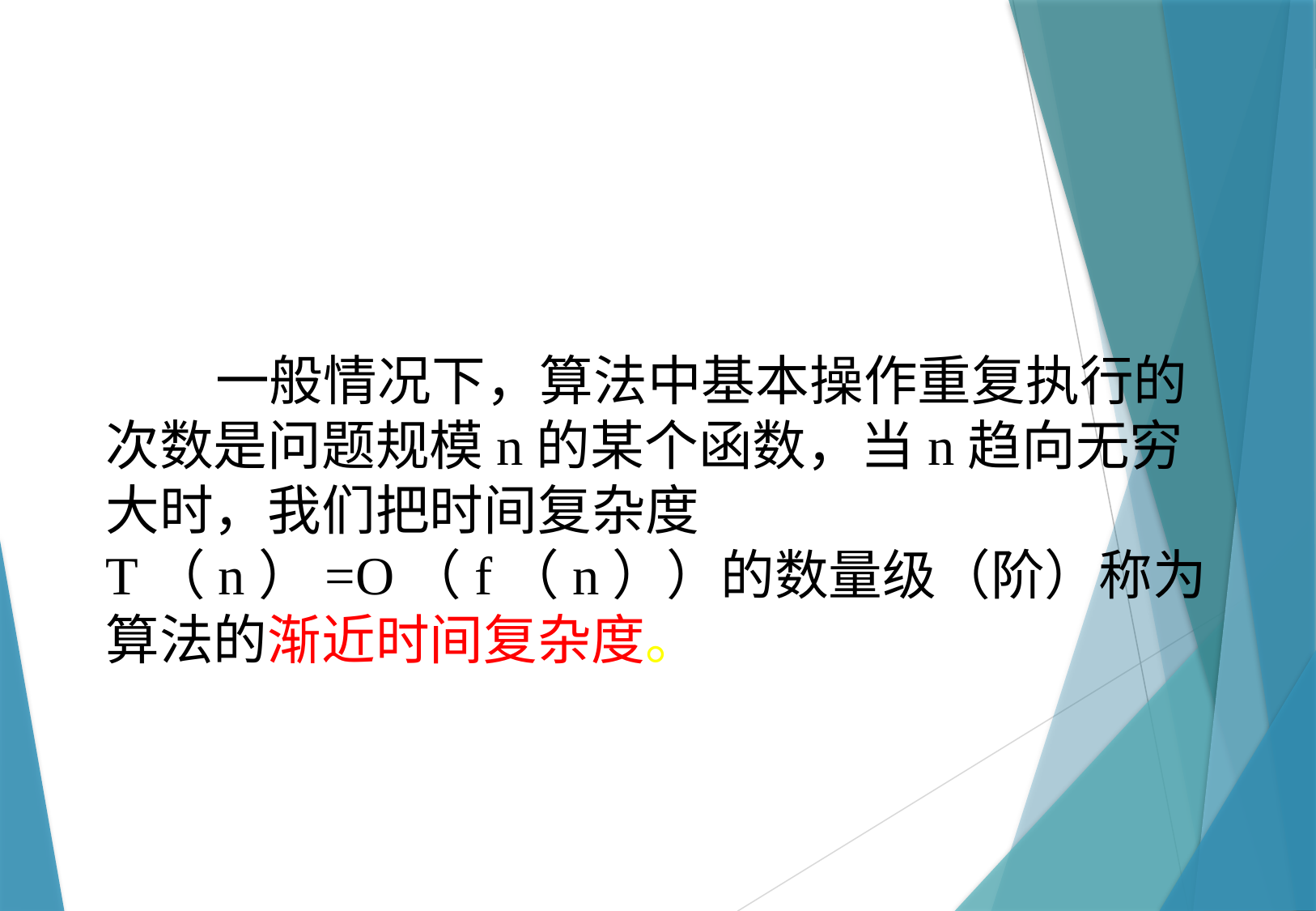

一般情况下，算法中基本操作重复执行的次数是问题规模n的某个函数，当n趋向无穷大时，我们把时间复杂度T（n）=O（f（n））的数量级（阶）称为算法的渐近时间复杂度。